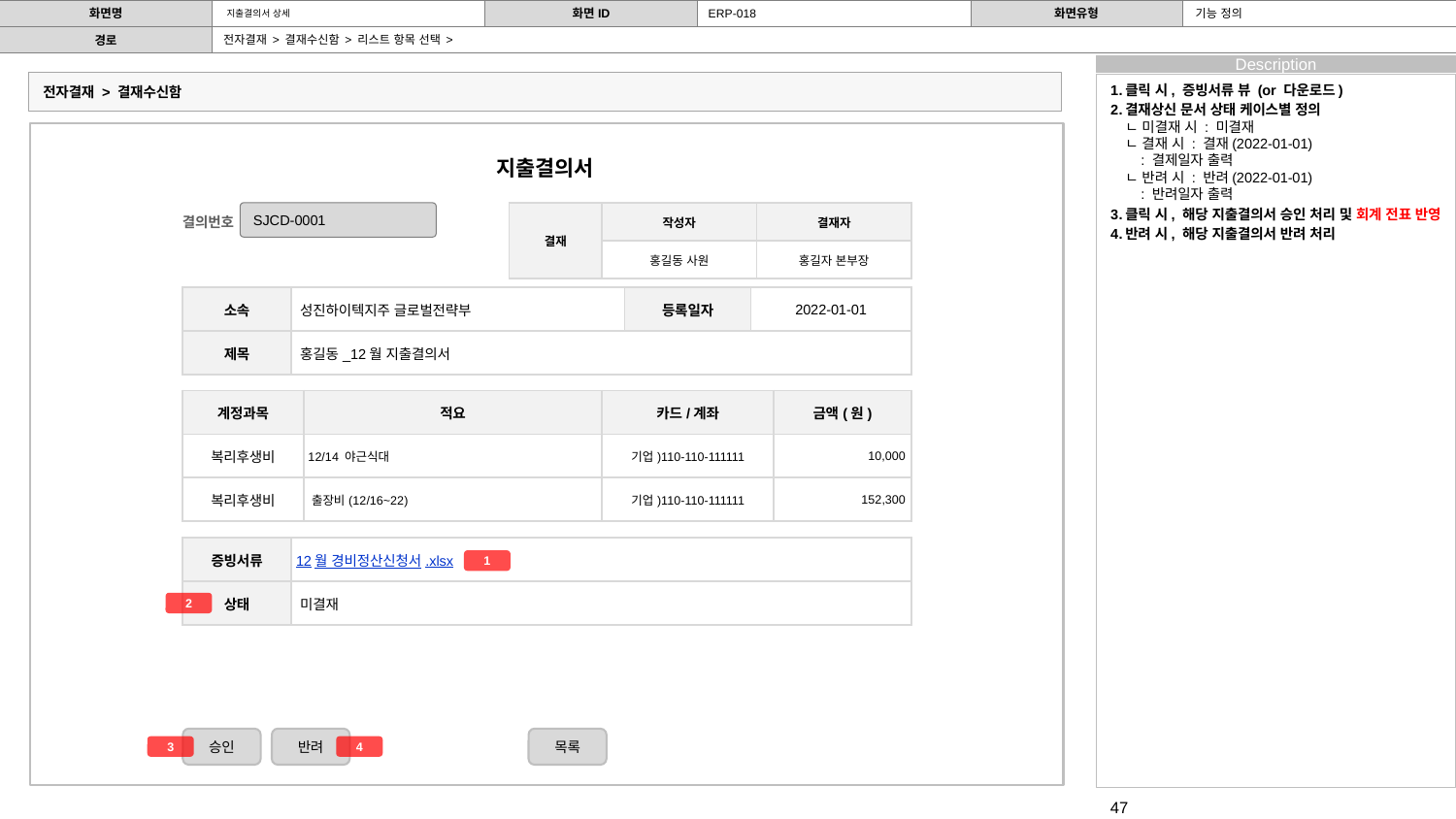

ERP-018
기능 정의
# 지출결의서 상세
전자결재 > 결재수신함 > 리스트 항목 선택 >
전자결재 > 결재수신함

클릭 시, 증빙서류 뷰 (or 다운로드)
결재상신 문서 상태 케이스별 정의
ㄴ 미결재 시 : 미결재
ㄴ 결재 시 : 결재(2022-01-01)
    : 결제일자 출력
ㄴ 반려 시 : 반려(2022-01-01)
    : 반려일자 출력
클릭 시, 해당 지출결의서 승인 처리 및 회계 전표 반영
반려 시, 해당 지출결의서 반려 처리

지출결의서
SJCD-0001
| 결재 | 작성자 | 결재자 |
| --- | --- | --- |
|  | 홍길동 사원 | 홍길자 본부장 |
결의번호
| 소속 | 성진하이텍지주 글로벌전략부 | 등록일자 | 2022-01-01 |
| --- | --- | --- | --- |
| 제목 | 홍길동\_12월 지출결의서 |  |  |
| 계정과목 | 적요 | 카드/계좌 | 금액(원) |
| --- | --- | --- | --- |
| 복리후생비 | 12/14 야근식대 | 기업)110-110-111111 | 10,000 |
| 복리후생비 | 출장비(12/16~22) | 기업)110-110-111111 | 152,300 |
| 증빙서류 | 12월 경비정산신청서.xlsx |
| --- | --- |
1
| 상태 | 미결재 |
| --- | --- |
2
승인
반려
목록
3
4